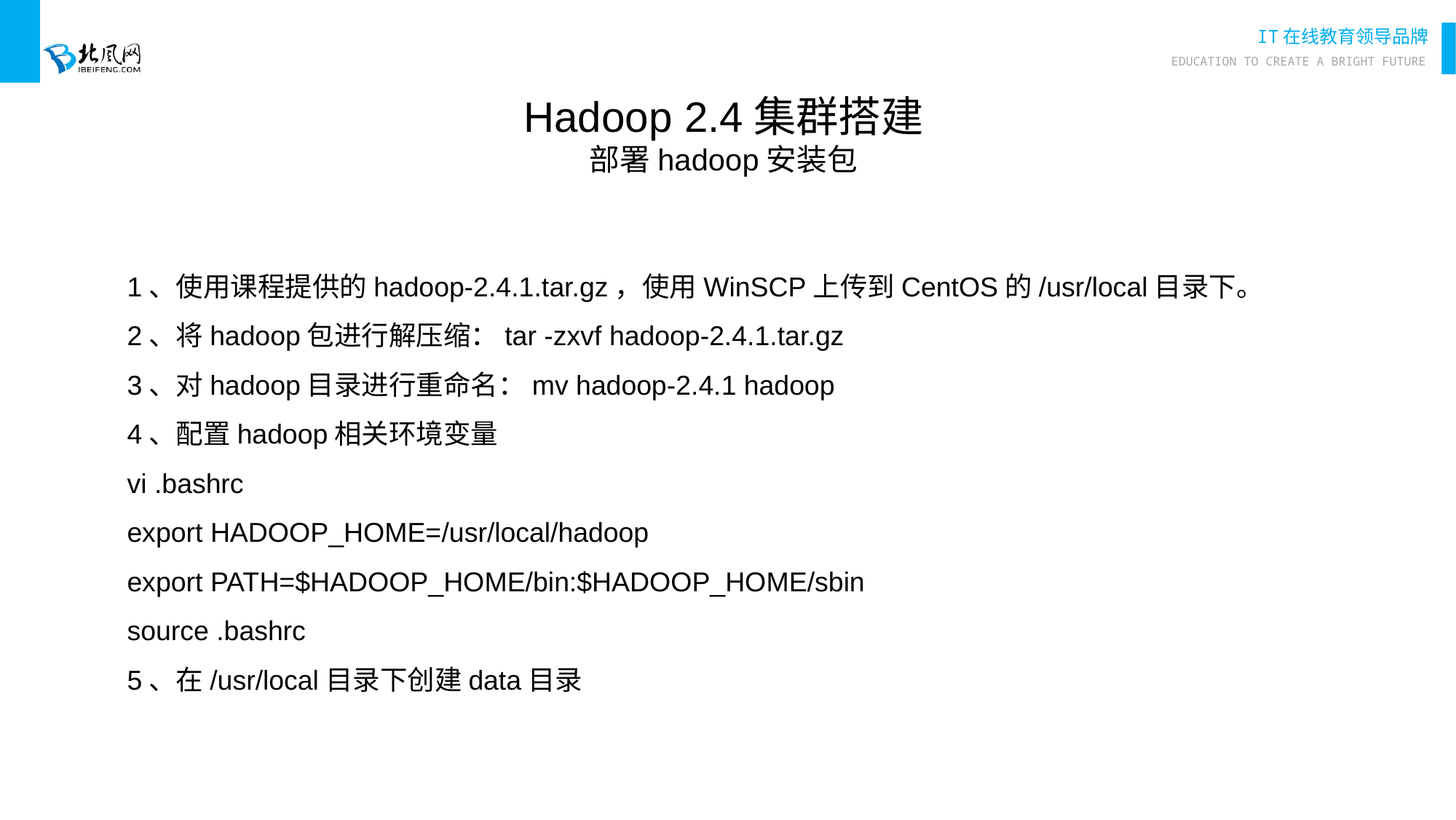

Hadoop 2.4集群搭建
部署hadoop安装包
1、使用课程提供的hadoop-2.4.1.tar.gz，使用WinSCP上传到CentOS的/usr/local目录下。
2、将hadoop包进行解压缩：tar -zxvf hadoop-2.4.1.tar.gz
3、对hadoop目录进行重命名：mv hadoop-2.4.1 hadoop
4、配置hadoop相关环境变量
vi .bashrc
export HADOOP_HOME=/usr/local/hadoop
export PATH=$HADOOP_HOME/bin:$HADOOP_HOME/sbin
source .bashrc
5、在/usr/local目录下创建data目录